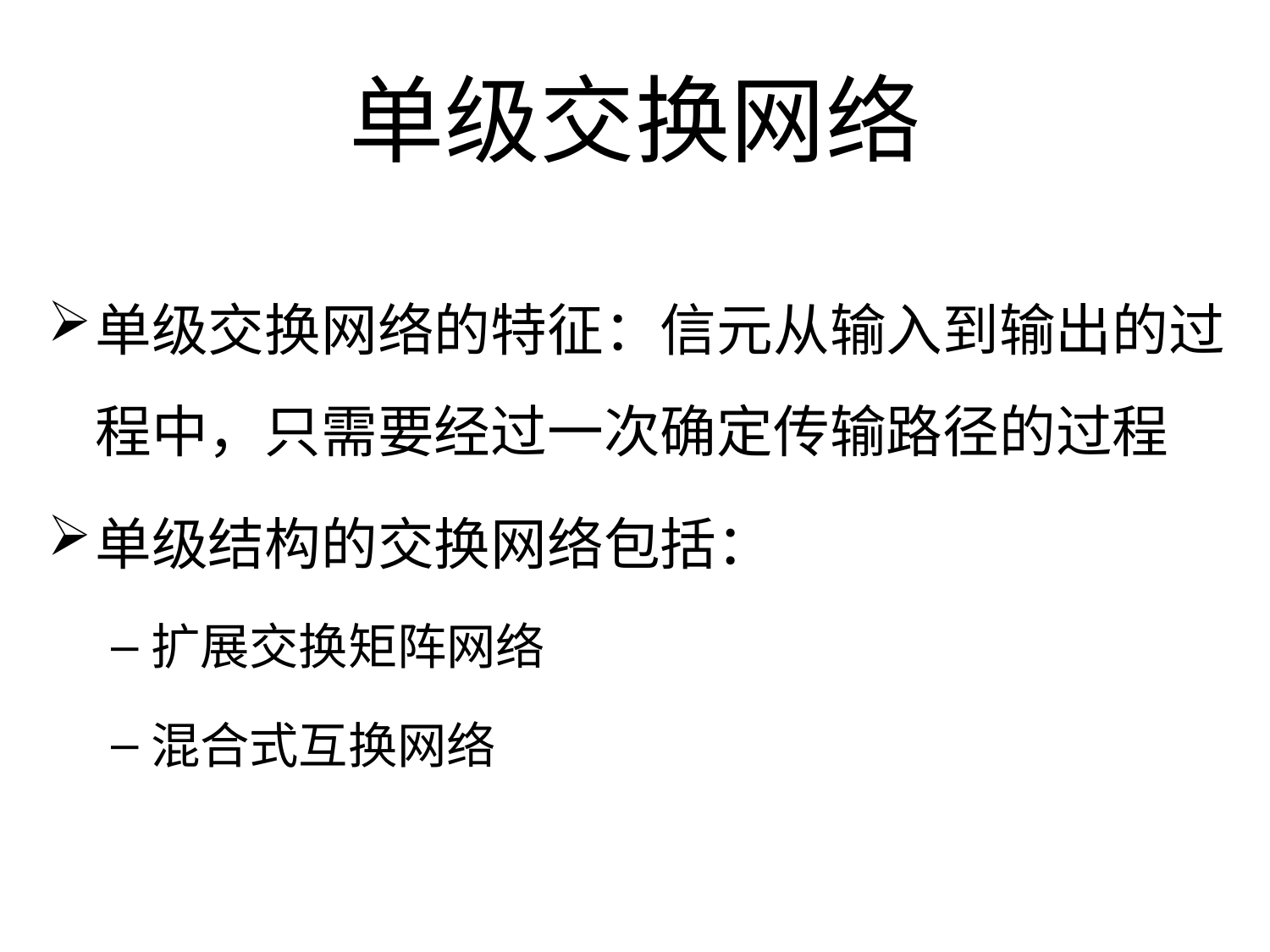

# 单级交换网络
单级交换网络的特征：信元从输入到输出的过程中，只需要经过一次确定传输路径的过程
单级结构的交换网络包括：
扩展交换矩阵网络
混合式互换网络